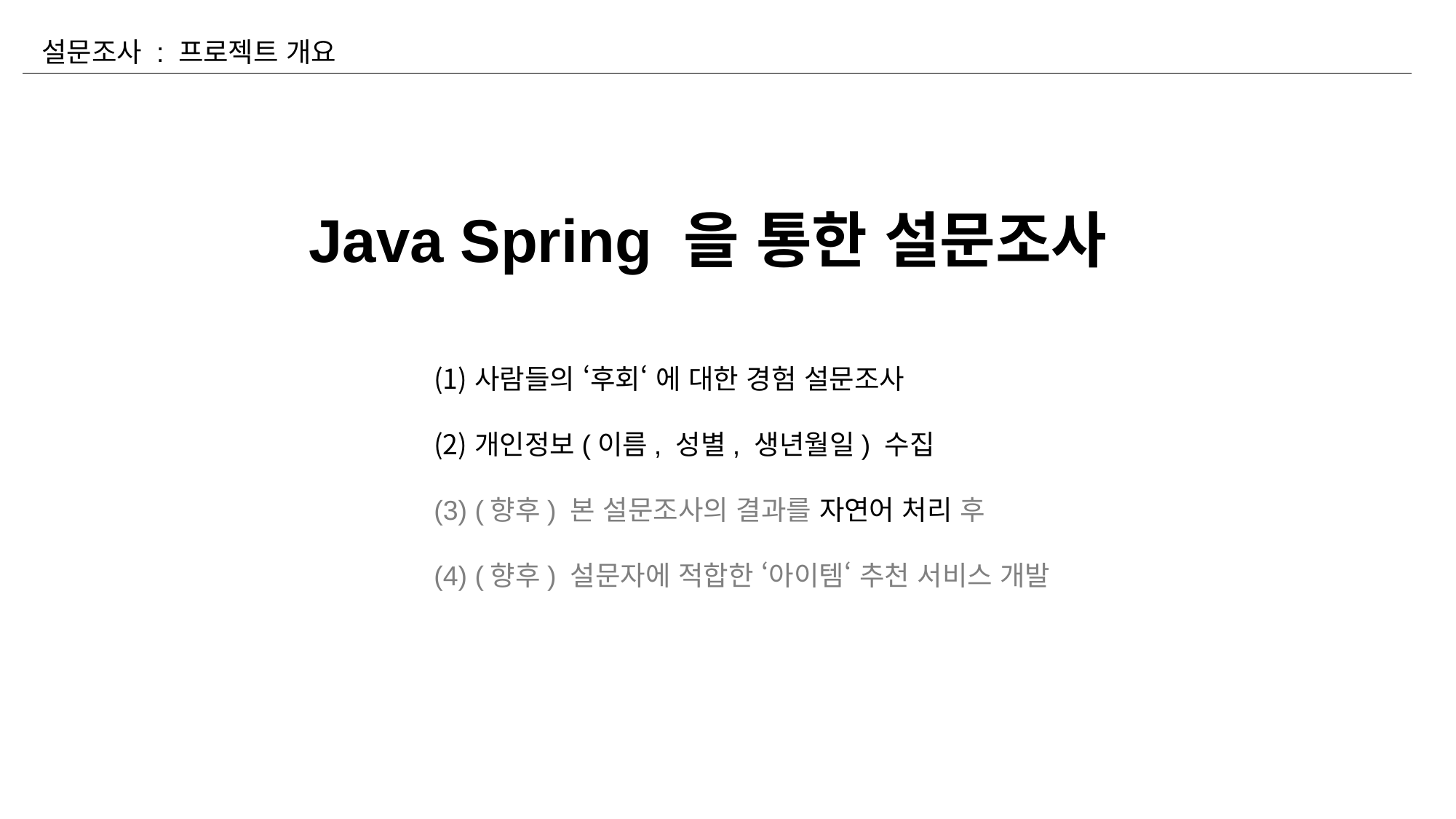

설문조사 : 프로젝트 개요
Java Spring 을 통한 설문조사
사람들의 ‘후회‘ 에 대한 경험 설문조사

개인정보(이름, 성별, 생년월일) 수집

(향후) 본 설문조사의 결과를 자연어 처리 후

(향후) 설문자에 적합한 ‘아이템‘ 추천 서비스 개발